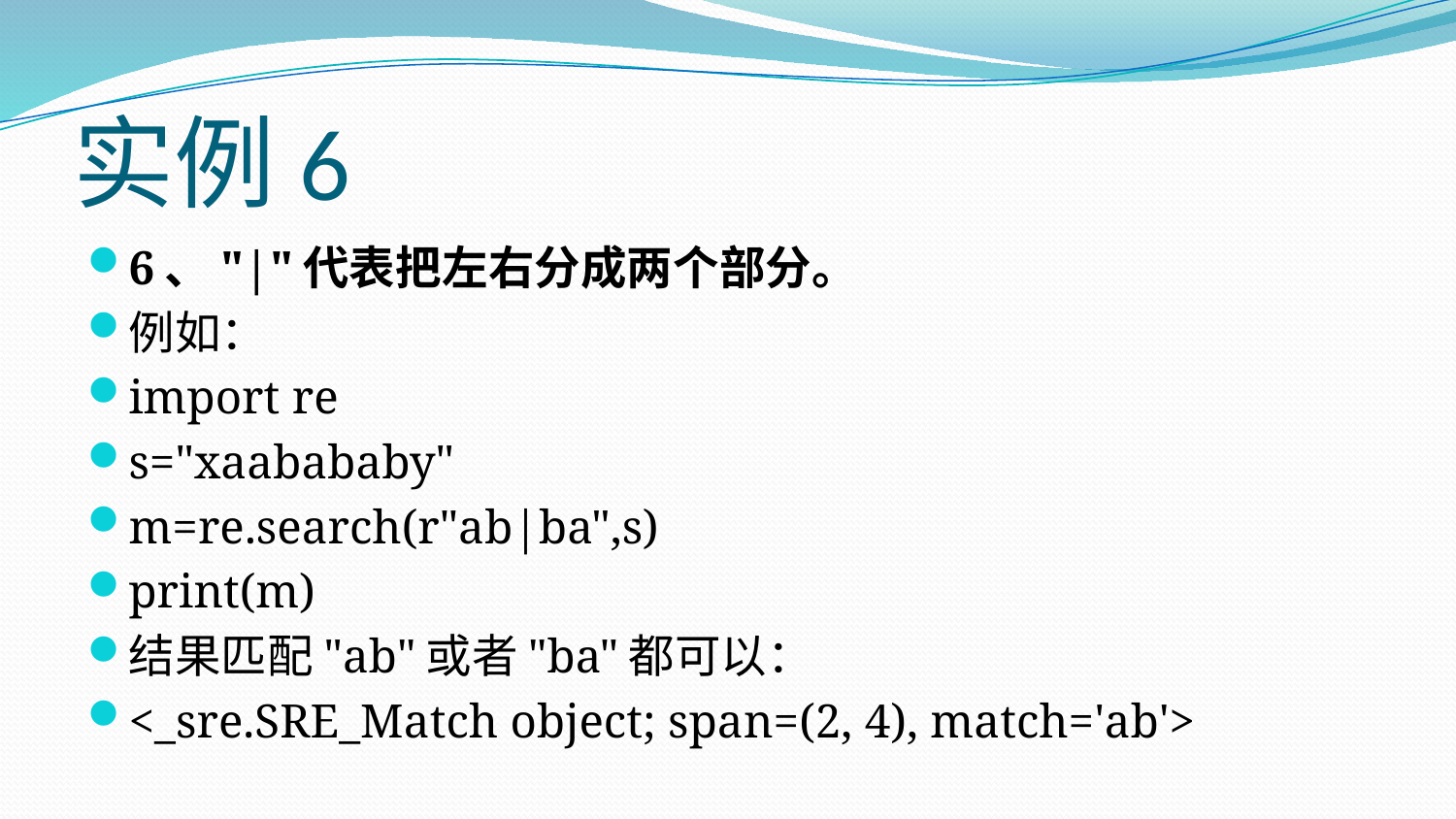

# 实例6
6、"|"代表把左右分成两个部分。
例如：
import re
s="xaabababy"
m=re.search(r"ab|ba",s)
print(m)
结果匹配"ab"或者"ba"都可以：
<_sre.SRE_Match object; span=(2, 4), match='ab'>